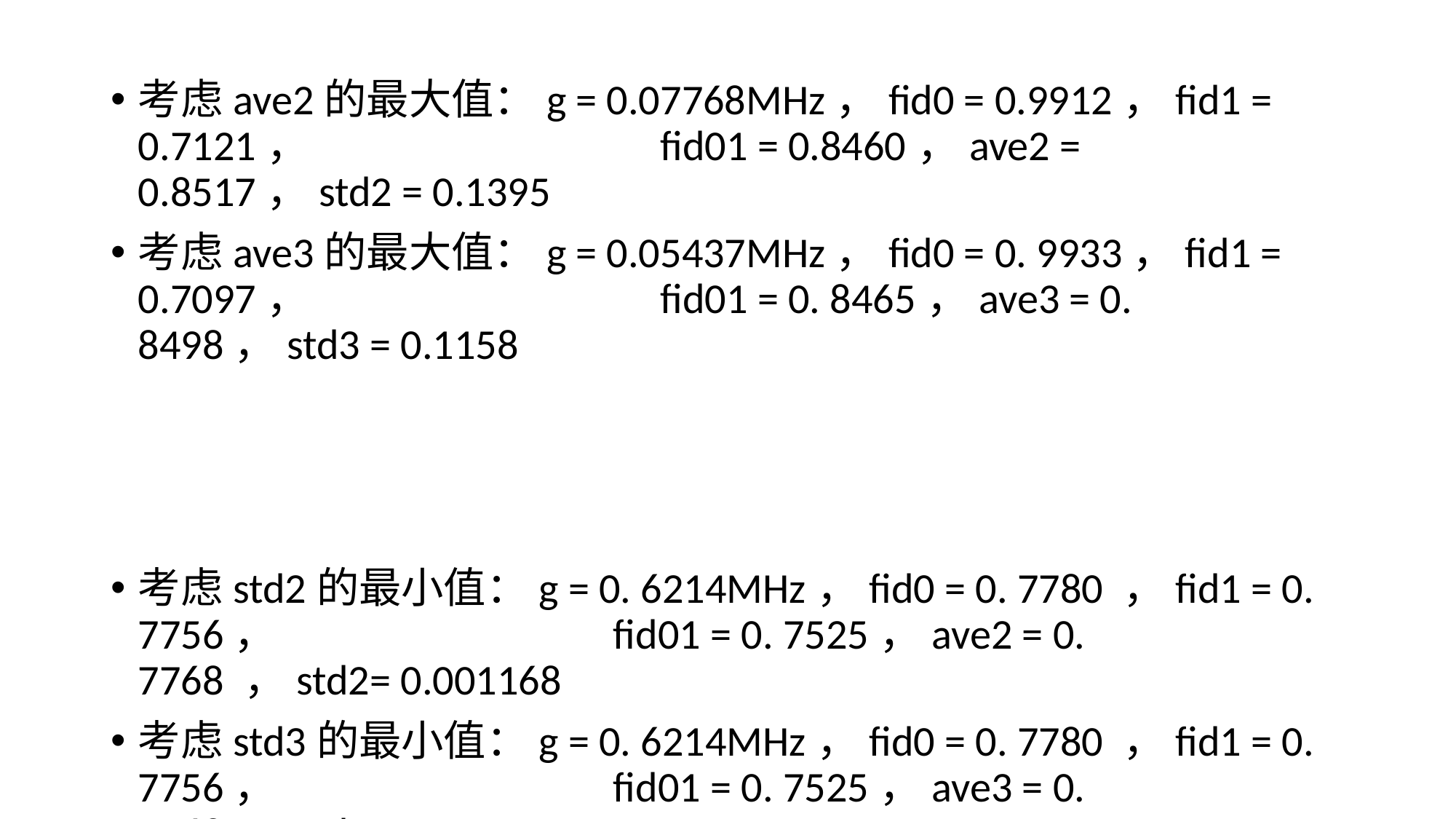

考虑ave2的最大值：g = 0.07768MHz，fid0 = 0.9912，fid1 = 0.7121，			        fid01 = 0.8460，ave2 = 0.8517，std2 = 0.1395
考虑ave3的最大值：g = 0.05437MHz，fid0 = 0. 9933，fid1 = 0.7097，			        fid01 = 0. 8465，ave3 = 0. 8498，std3 = 0.1158

考虑std2的最小值：g = 0. 6214MHz，fid0 = 0. 7780 ，fid1 = 0. 7756，			   fid01 = 0. 7525，ave2 = 0. 7768 ，std2= 0.001168
考虑std3的最小值：g = 0. 6214MHz，fid0 = 0. 7780 ，fid1 = 0. 7756，			   fid01 = 0. 7525，ave3 = 0. 7768 ，std3= 0.01145